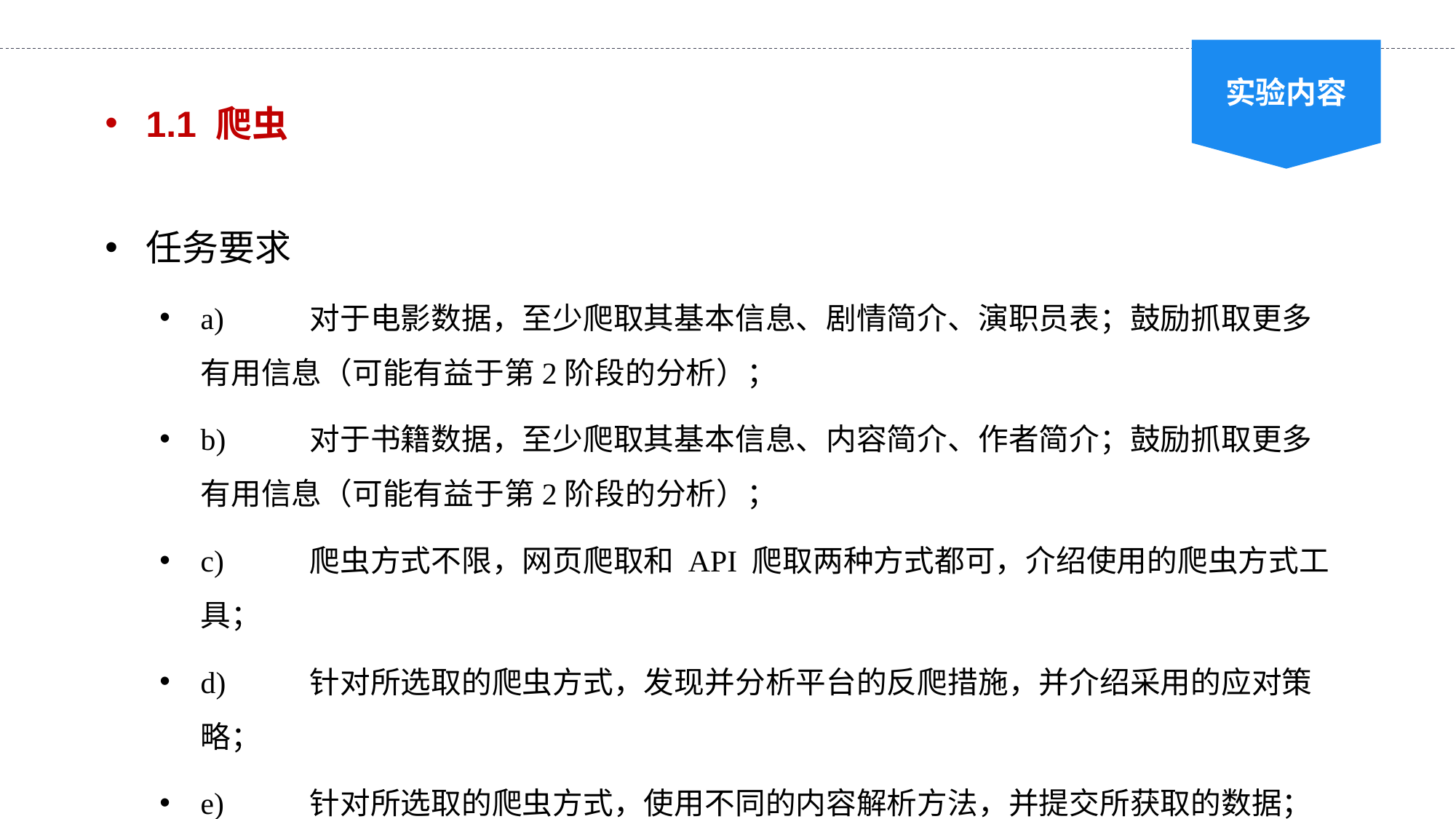

实验内容
1.1 爬虫
任务要求
a)	对于电影数据，至少爬取其基本信息、剧情简介、演职员表；鼓励抓取更多有用信息（可能有益于第2阶段的分析）；
b)	对于书籍数据，至少爬取其基本信息、内容简介、作者简介；鼓励抓取更多有用信息（可能有益于第2阶段的分析）；
c)	爬虫方式不限，网页爬取和 API 爬取两种方式都可，介绍使用的爬虫方式工具；
d)	针对所选取的爬虫方式，发现并分析平台的反爬措施，并介绍采用的应对策略；
e)	针对所选取的爬虫方式，使用不同的内容解析方法，并提交所获取的数据；
f)	该阶段无评测指标要求，在实验报告中说明爬虫（反爬）策略和解析方法即可。